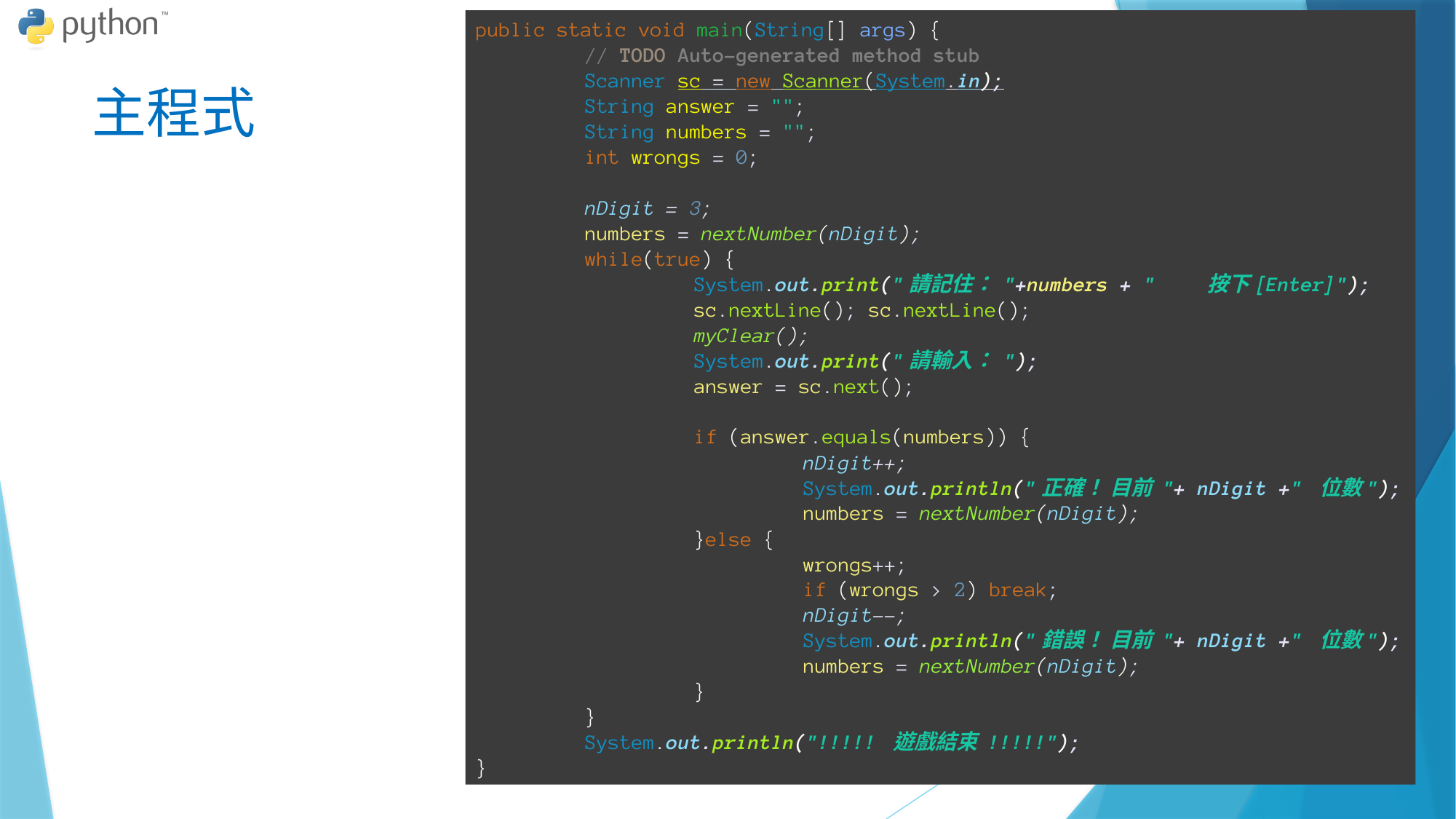

public static void main(String[] args) {
	// TODO Auto-generated method stub
	Scanner sc = new Scanner(System.in);
	String answer = "";
	String numbers = "";
	int wrongs = 0;

	nDigit = 3;
	numbers = nextNumber(nDigit);
	while(true) {
		System.out.print("請記住： "+numbers + "    按下[Enter]");
		sc.nextLine(); sc.nextLine();
		myClear();
		System.out.print("請輸入： ");
		answer = sc.next();

		if (answer.equals(numbers)) {
			nDigit++;
			System.out.println("正確！ 目前 "+ nDigit +" 位數");
			numbers = nextNumber(nDigit);
		}else {
			wrongs++;
			if (wrongs > 2) break;
			nDigit--;
			System.out.println("錯誤！ 目前 "+ nDigit +" 位數");
			numbers = nextNumber(nDigit);
		}
	}
	System.out.println("!!!!! 遊戲結束 !!!!!");
}
# 主程式